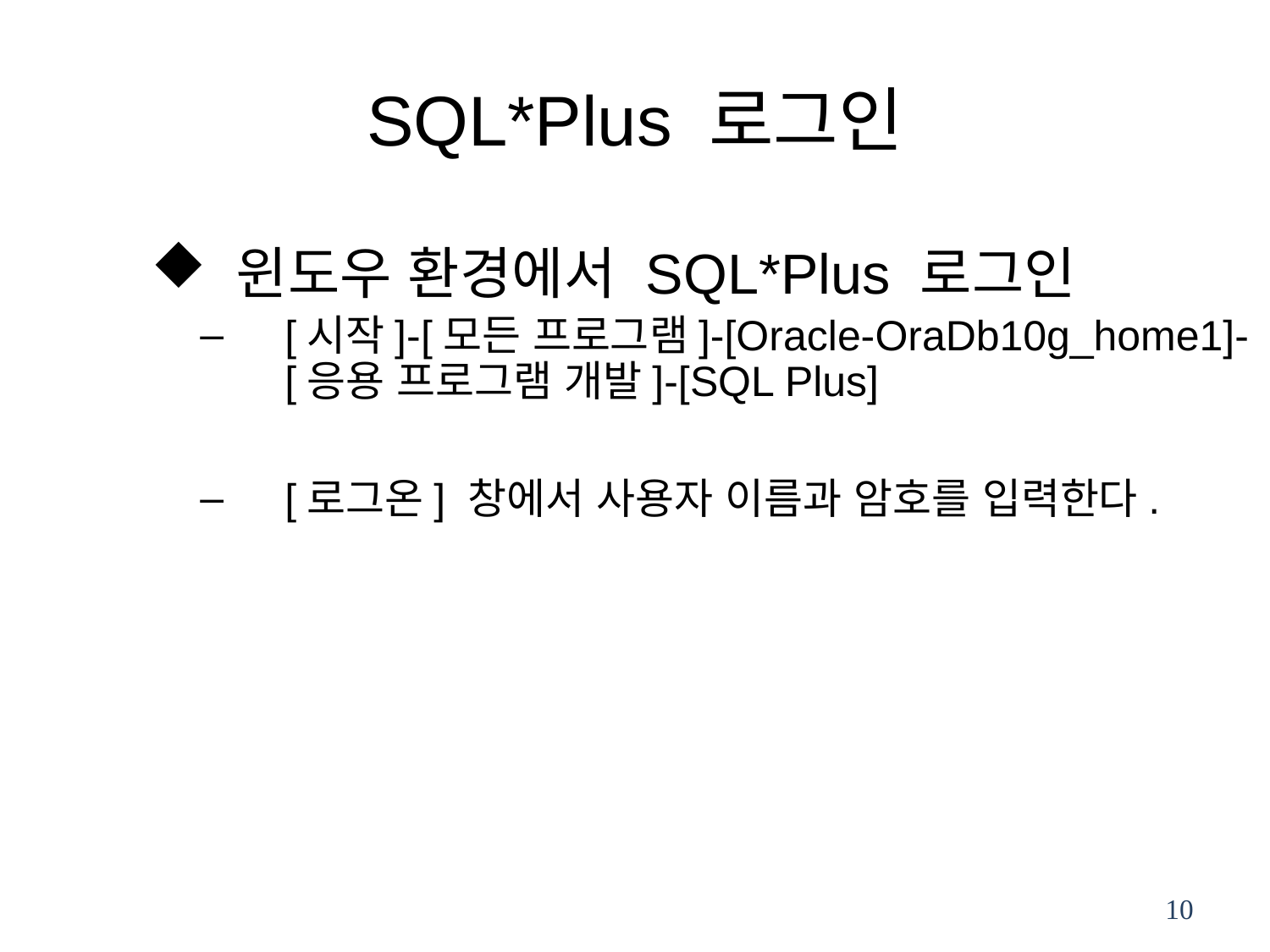

# SQL*Plus 로그인
윈도우 환경에서 SQL*Plus 로그인
[시작]-[모든 프로그램]-[Oracle-OraDb10g_home1]-[응용 프로그램 개발]-[SQL Plus]

[로그온] 창에서 사용자 이름과 암호를 입력한다.

10